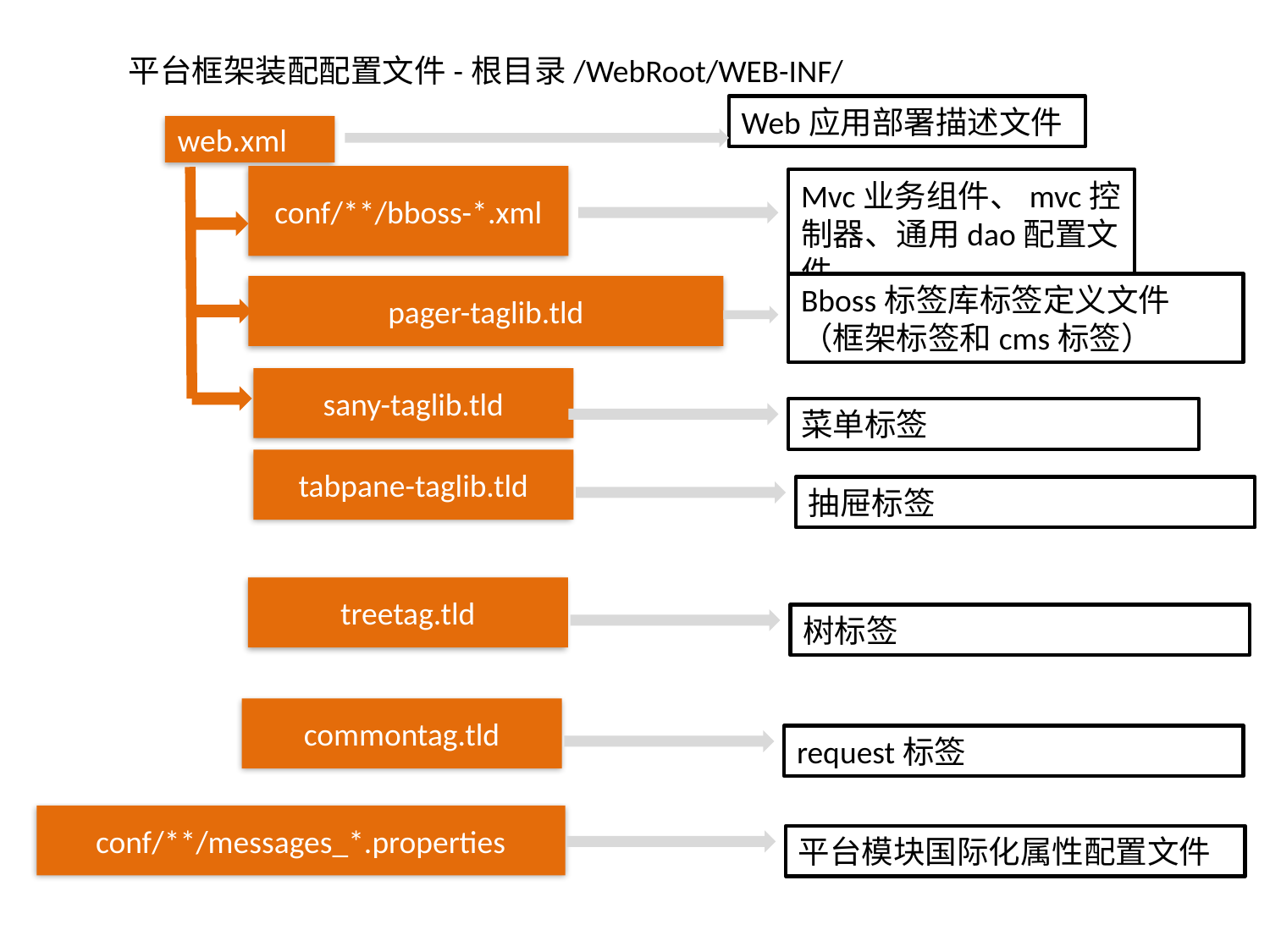

平台框架装配配置文件-根目录/WebRoot/WEB-INF/
Web应用部署描述文件
web.xml

conf/**/bboss-*.xml
Mvc业务组件、mvc控制器、通用dao配置文件

Bboss标签库标签定义文件（框架标签和cms标签）
pager-taglib.tld

sany-taglib.tld

菜单标签

tabpane-taglib.tld
抽屉标签

treetag.tld
树标签

commontag.tld
request标签

conf/**/messages_*.properties
平台模块国际化属性配置文件